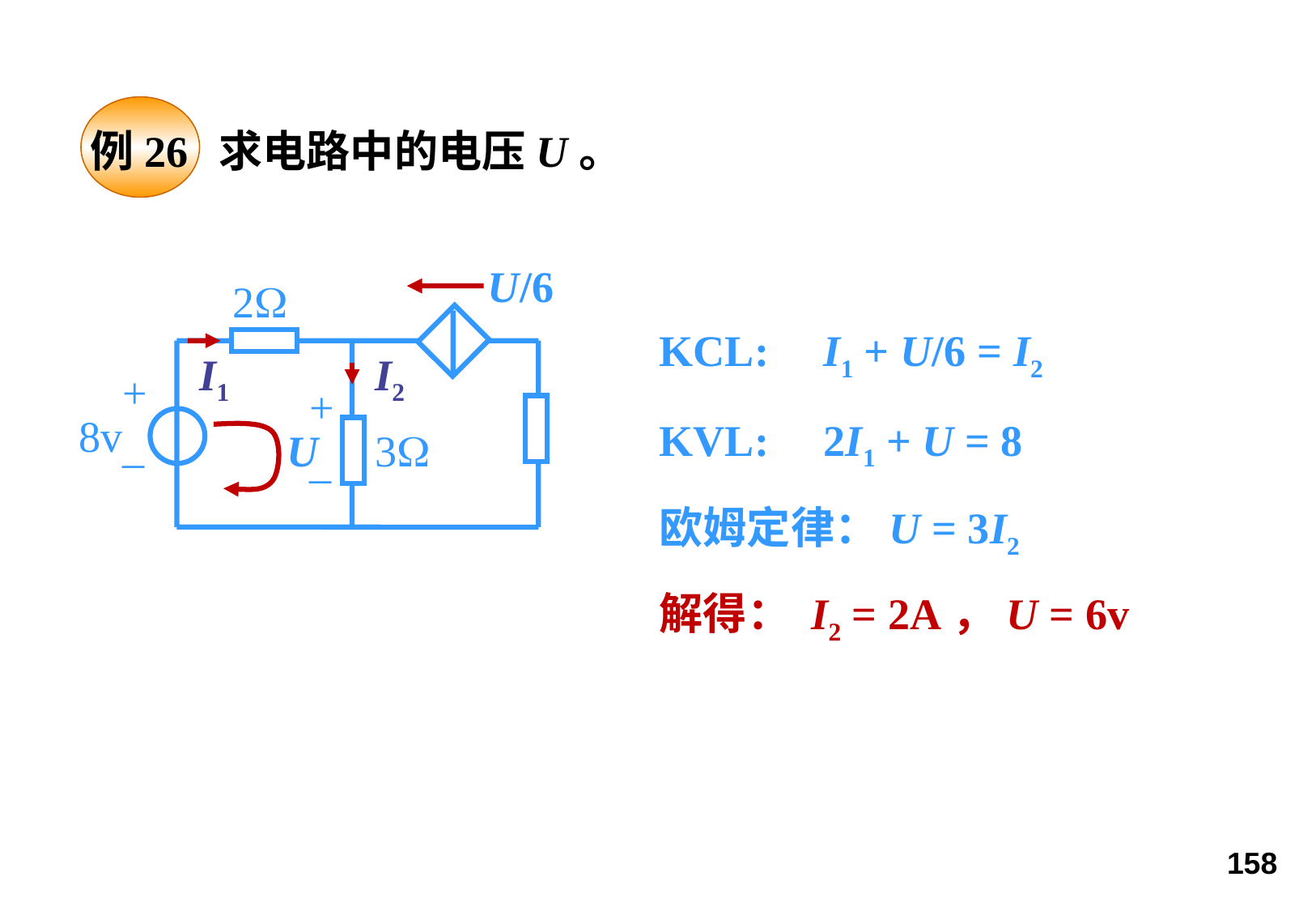

例26
求电路中的电压U。
U/6
2Ω

I1

I2

+

+
8v

_
U
3Ω

_

KCL:     I1 + U/6 = I2
KVL:     2I1 + U = 8

欧姆定律：U = 3I2
解得： I2 = 2A，U = 6v